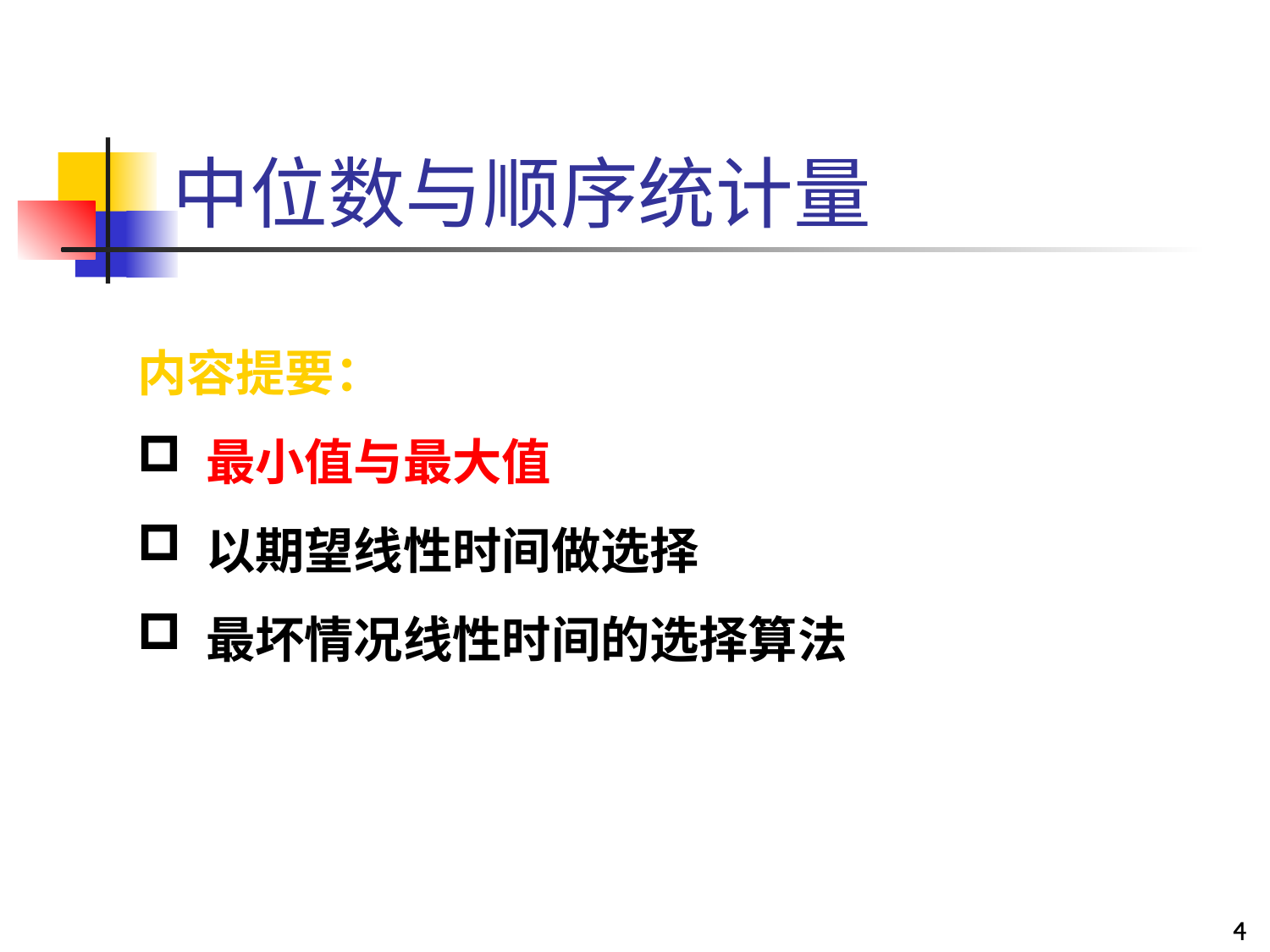

# 中位数与顺序统计量
内容提要：
 最小值与最大值
 以期望线性时间做选择
 最坏情况线性时间的选择算法
4